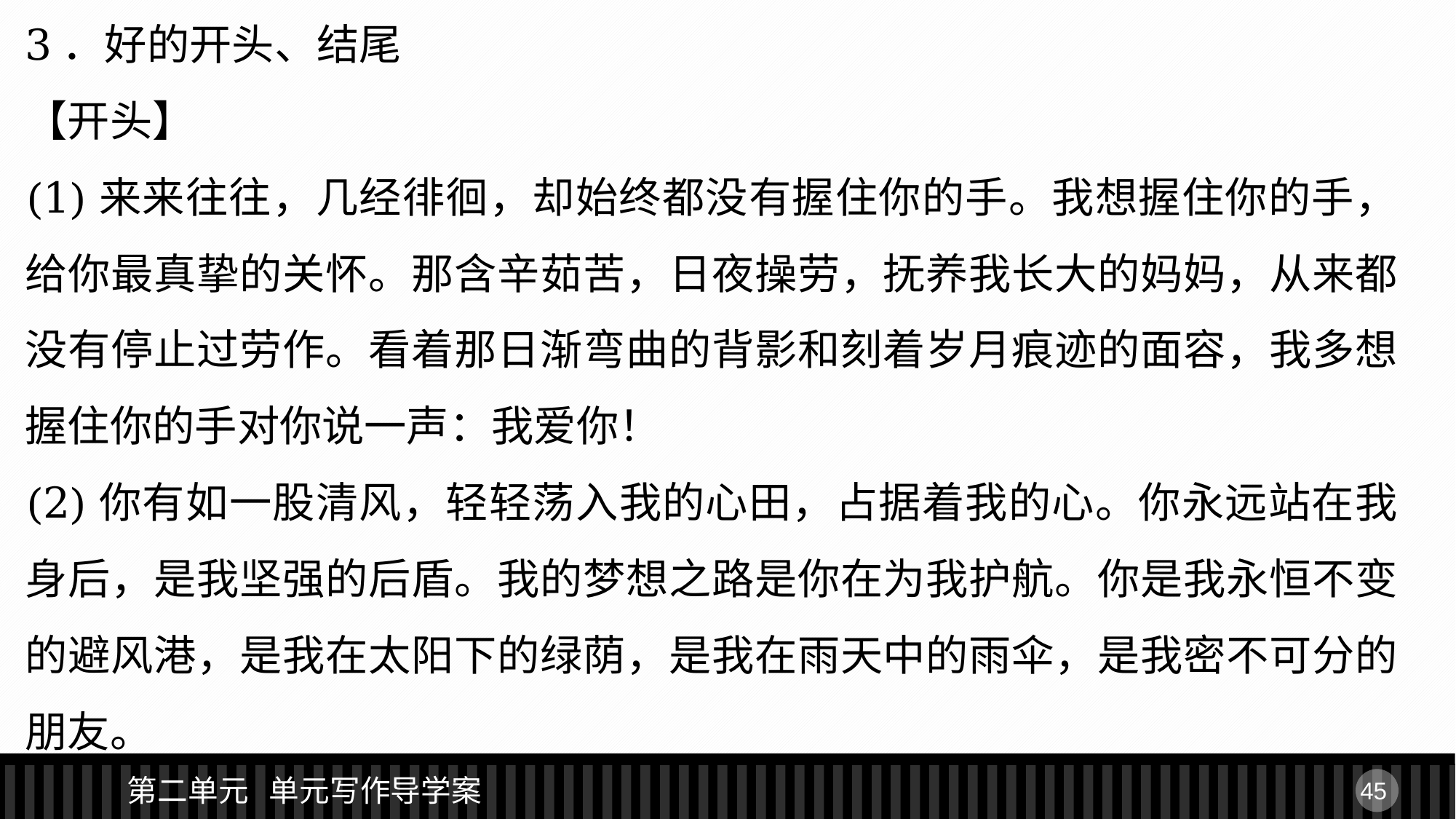

3．好的开头、结尾
【开头】
(1)来来往往，几经徘徊，却始终都没有握住你的手。我想握住你的手，给你最真挚的关怀。那含辛茹苦，日夜操劳，抚养我长大的妈妈，从来都没有停止过劳作。看着那日渐弯曲的背影和刻着岁月痕迹的面容，我多想握住你的手对你说一声：我爱你！
(2)你有如一股清风，轻轻荡入我的心田，占据着我的心。你永远站在我身后，是我坚强的后盾。我的梦想之路是你在为我护航。你是我永恒不变的避风港，是我在太阳下的绿荫，是我在雨天中的雨伞，是我密不可分的朋友。